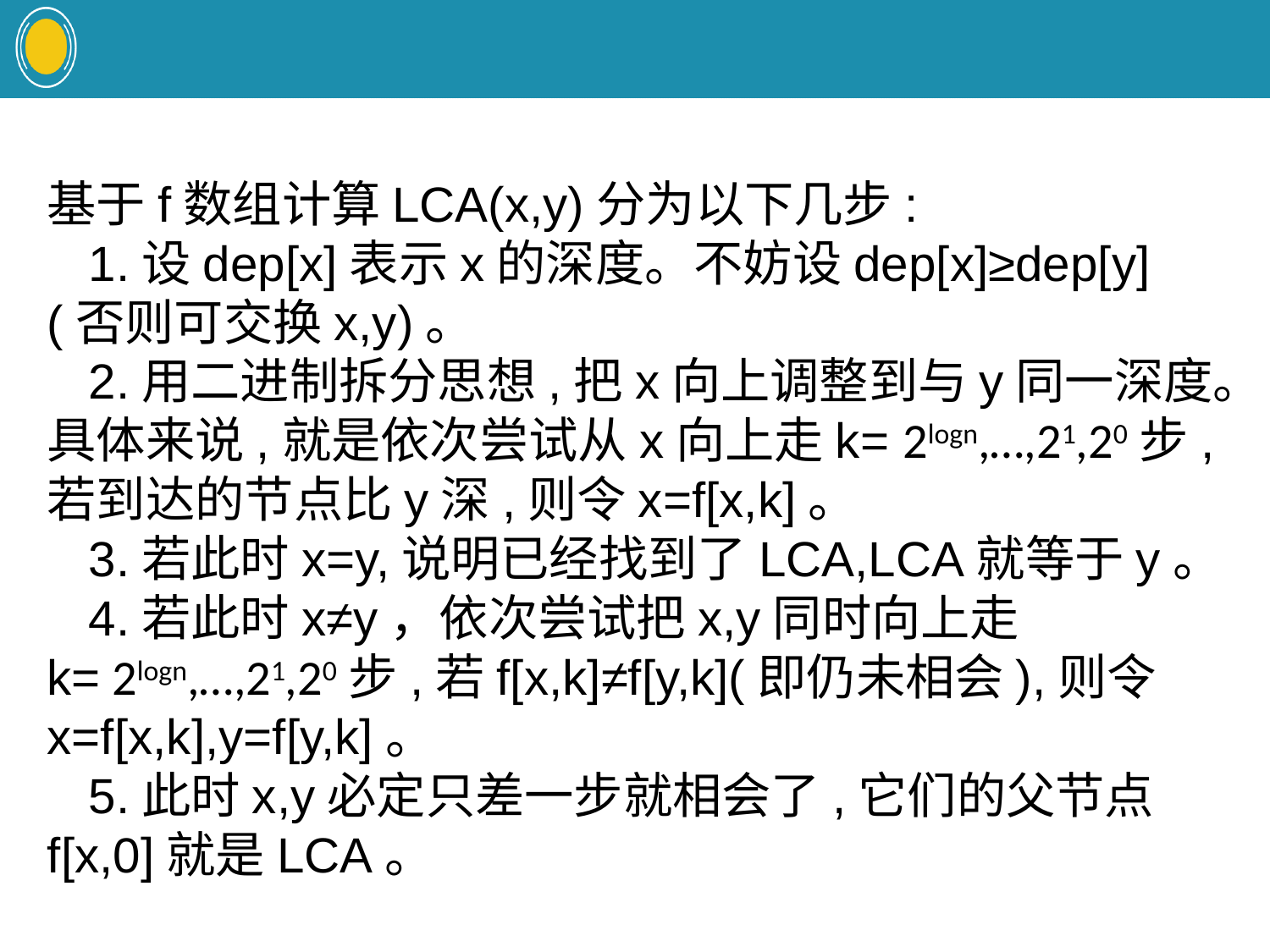

基于f数组计算LCA(x,y)分为以下几步:
   1.设dep[x]表示x的深度。不妨设dep[x]≥dep[y](否则可交换x,y)。
   2.用二进制拆分思想,把x向上调整到与y同一深度。具体来说,就是依次尝试从x向上走k= 2logn,…,21,20步,若到达的节点比y深,则令x=f[x,k]。
   3.若此时x=y,说明已经找到了LCA,LCA就等于y。
   4.若此时x≠y，依次尝试把x,y同时向上走
k= 2logn,…,21,20步,若f[x,k]≠f[y,k](即仍未相会),则令x=f[x,k],y=f[y,k]。
   5.此时x,y必定只差一步就相会了,它们的父节点f[x,0]就是LCA。